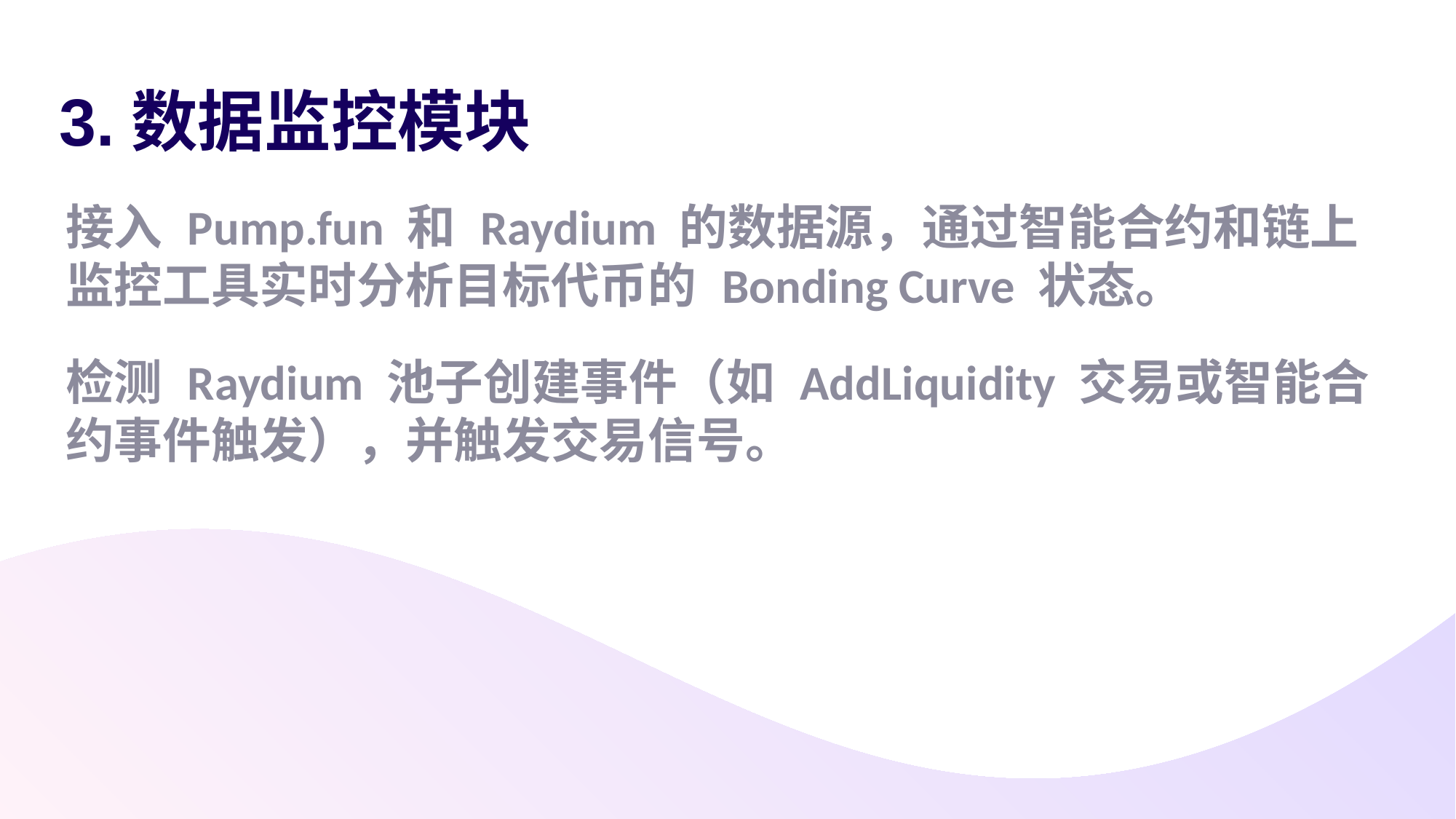

3.数据监控模块
接入 Pump.fun 和 Raydium 的数据源，通过智能合约和链上监控工具实时分析目标代币的 Bonding Curve 状态。
检测 Raydium 池子创建事件（如 AddLiquidity 交易或智能合约事件触发），并触发交易信号。